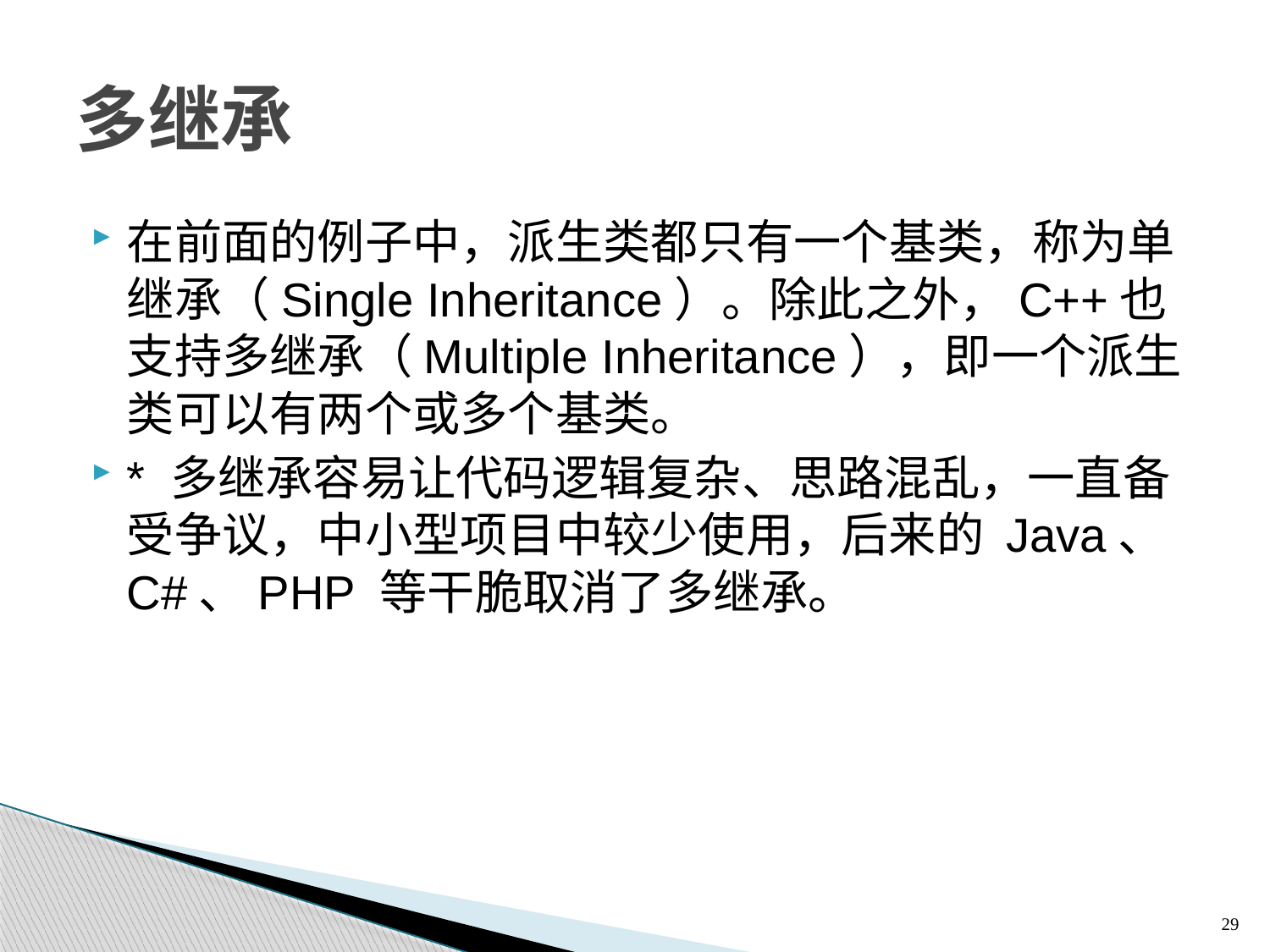

# 多继承
在前面的例子中，派生类都只有一个基类，称为单继承（Single Inheritance）。除此之外，C++也支持多继承（Multiple Inheritance），即一个派生类可以有两个或多个基类。
* 多继承容易让代码逻辑复杂、思路混乱，一直备受争议，中小型项目中较少使用，后来的 Java、C#、PHP 等干脆取消了多继承。
29